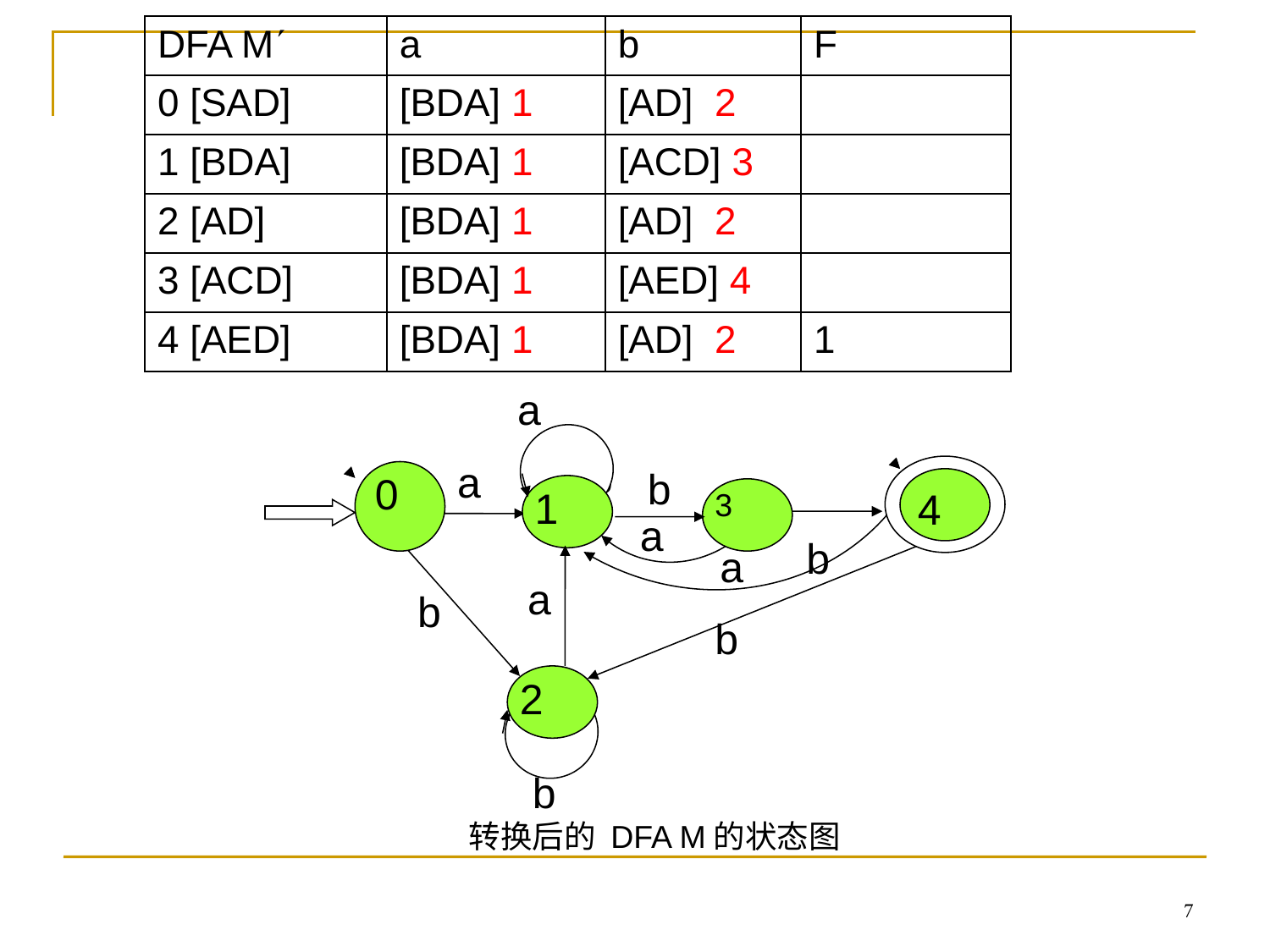

| DFA M′ | a | b | F |
| --- | --- | --- | --- |
| 0 [SAD] | [BDA] 1 | [AD] 2 |  |
| 1 [BDA] | [BDA] 1 | [ACD] 3 |  |
| 2 [AD] | [BDA] 1 | [AD] 2 |  |
| 3 [ACD] | [BDA] 1 | [AED] 4 |  |
| 4 [AED] | [BDA] 1 | [AD] 2 | 1 |
a

a
b

b

0

1
4

3

a

a

a
b
b

2

b
转换后的 DFA M的状态图
b
7